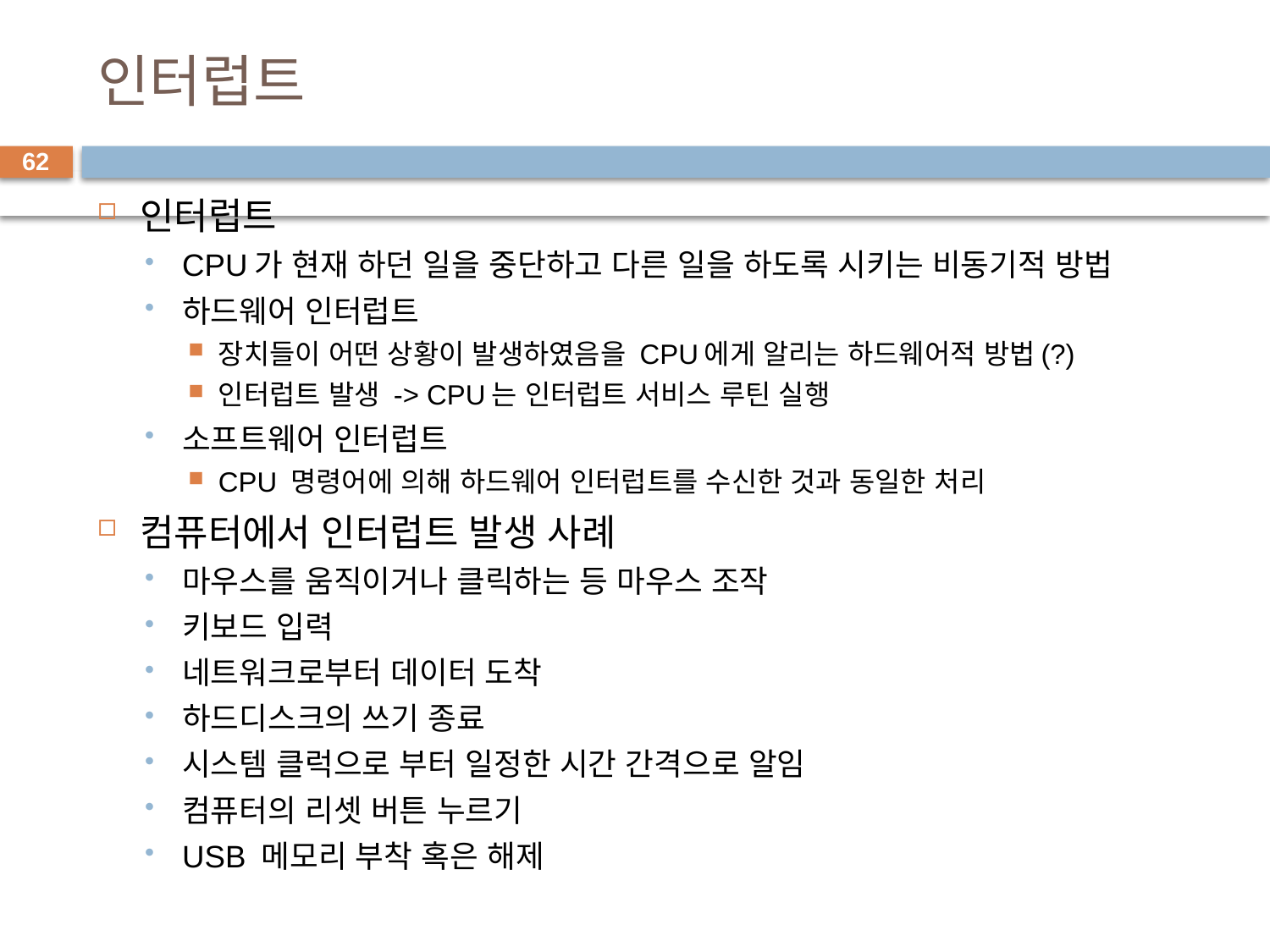

# 인터럽트
62
인터럽트
CPU가 현재 하던 일을 중단하고 다른 일을 하도록 시키는 비동기적 방법
하드웨어 인터럽트
장치들이 어떤 상황이 발생하였음을 CPU에게 알리는 하드웨어적 방법(?)
인터럽트 발생 -> CPU는 인터럽트 서비스 루틴 실행
소프트웨어 인터럽트
CPU 명령어에 의해 하드웨어 인터럽트를 수신한 것과 동일한 처리
컴퓨터에서 인터럽트 발생 사례
마우스를 움직이거나 클릭하는 등 마우스 조작
키보드 입력
네트워크로부터 데이터 도착
하드디스크의 쓰기 종료
시스템 클럭으로 부터 일정한 시간 간격으로 알임
컴퓨터의 리셋 버튼 누르기
USB 메모리 부착 혹은 해제